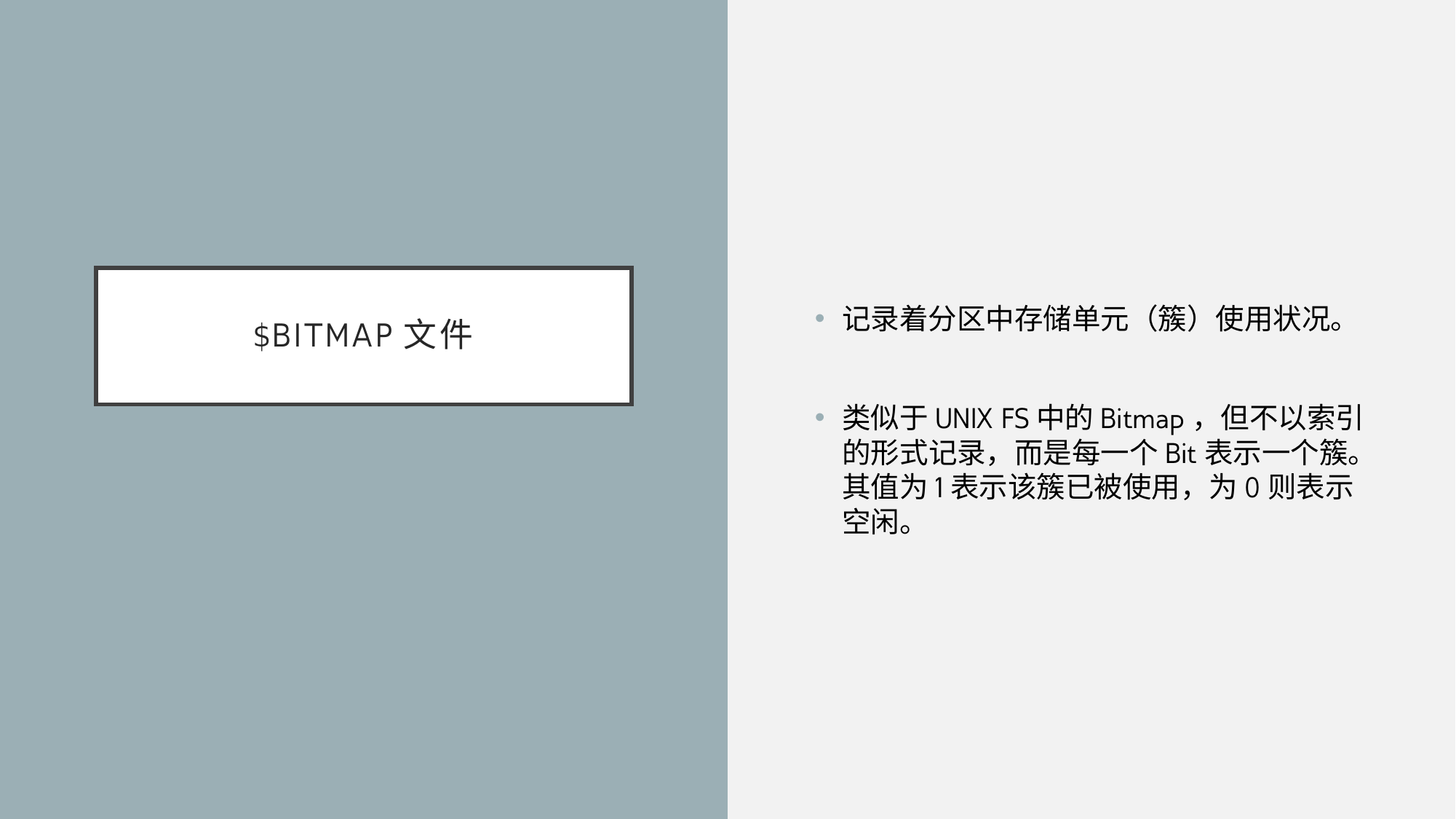

记录着分区中存储单元（簇）使用状况。

类似于UNIX FS中的Bitmap，但不以索引的形式记录，而是每一个Bit表示一个簇。其值为1表示该簇已被使用，为0则表示空闲。

# $Bitmap文件